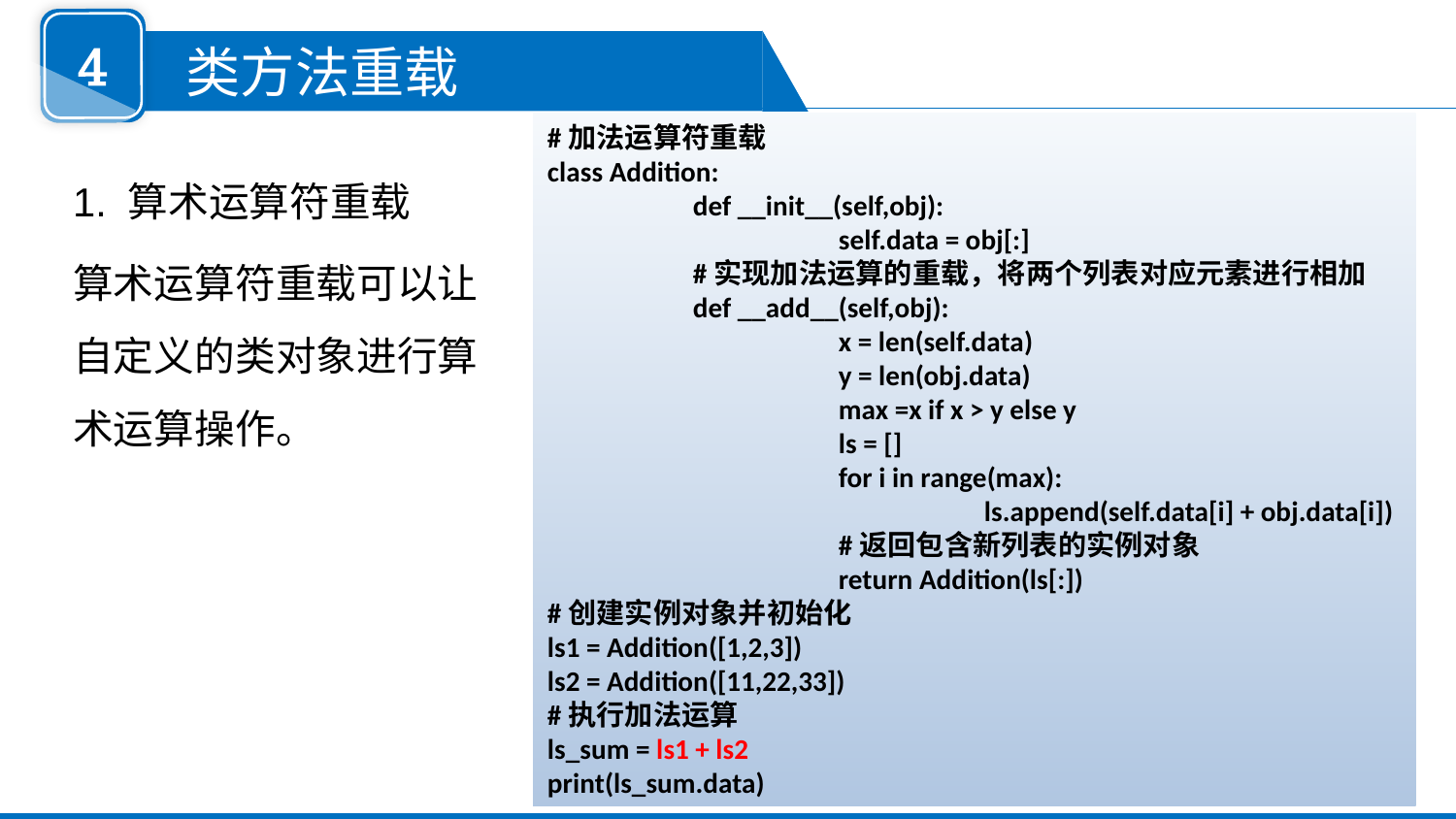

4

  类方法重载
#加法运算符重载
class Addition:
	def __init__(self,obj):
		self.data = obj[:]
	#实现加法运算的重载，将两个列表对应元素进行相加
	def __add__(self,obj):
		x = len(self.data)
		y = len(obj.data)
		max =x if x > y else y
		ls = []
		for i in range(max):
			ls.append(self.data[i] + obj.data[i])
		#返回包含新列表的实例对象
		return Addition(ls[:])
#创建实例对象并初始化
ls1 = Addition([1,2,3])
ls2 = Addition([11,22,33])
#执行加法运算
ls_sum = ls1 + ls2
print(ls_sum.data)
1. 算术运算符重载
算术运算符重载可以让自定义的类对象进行算术运算操作。